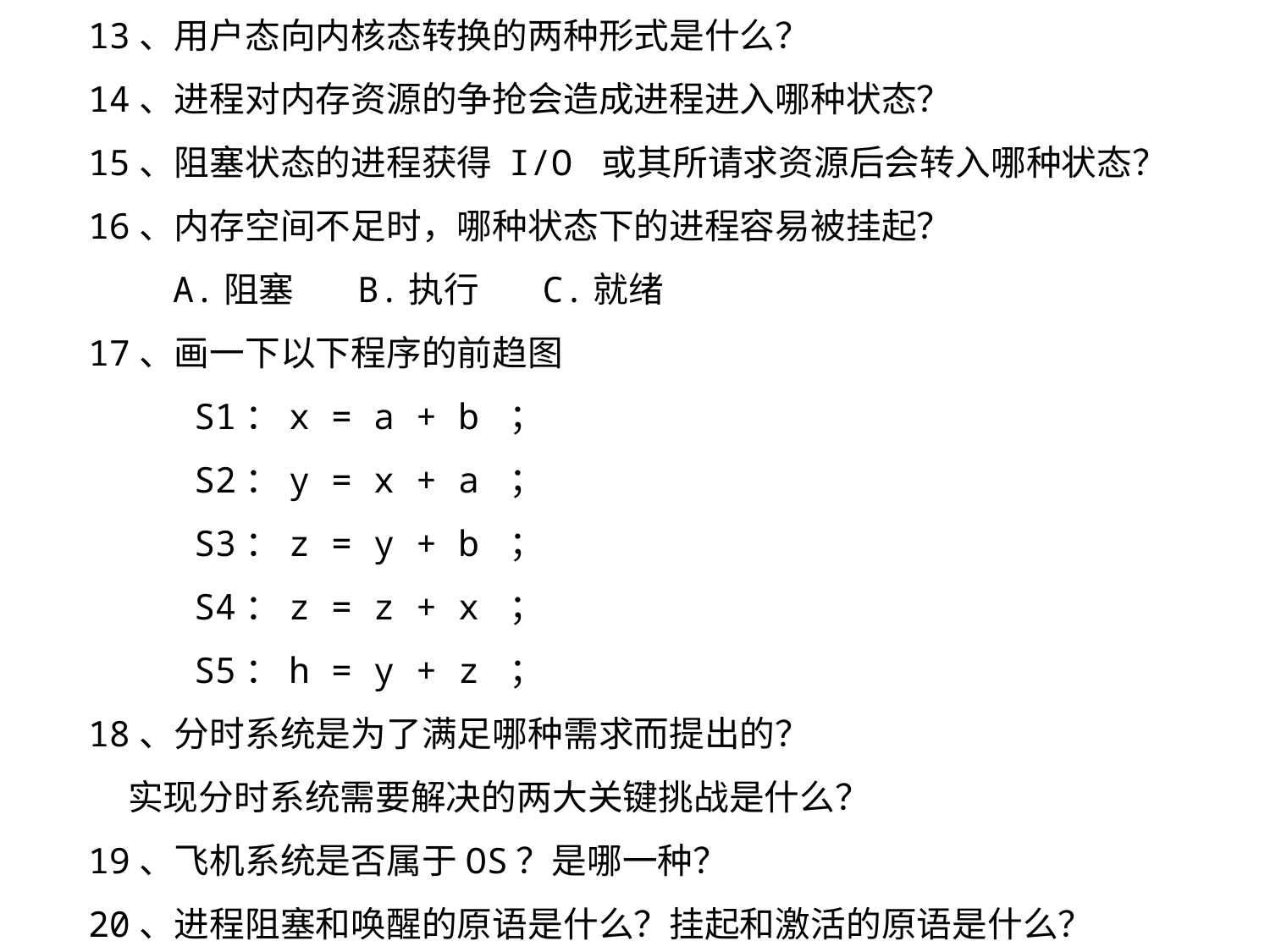

13、用户态向内核态转换的两种形式是什么？
14、进程对内存资源的争抢会造成进程进入哪种状态？
15、阻塞状态的进程获得 I/O 或其所请求资源后会转入哪种状态？
16、内存空间不足时，哪种状态下的进程容易被挂起？
    A.阻塞       B.执行       C.就绪
17、画一下以下程序的前趋图
     S1：x = a + b ；
     S2：y = x + a ；
     S3：z = y + b ；
     S4：z = z + x ；
     S5：h = y + z ；
18、分时系统是为了满足哪种需求而提出的？
    实现分时系统需要解决的两大关键挑战是什么？
19、飞机系统是否属于OS？是哪一种？
20、进程阻塞和唤醒的原语是什么？挂起和激活的原语是什么？